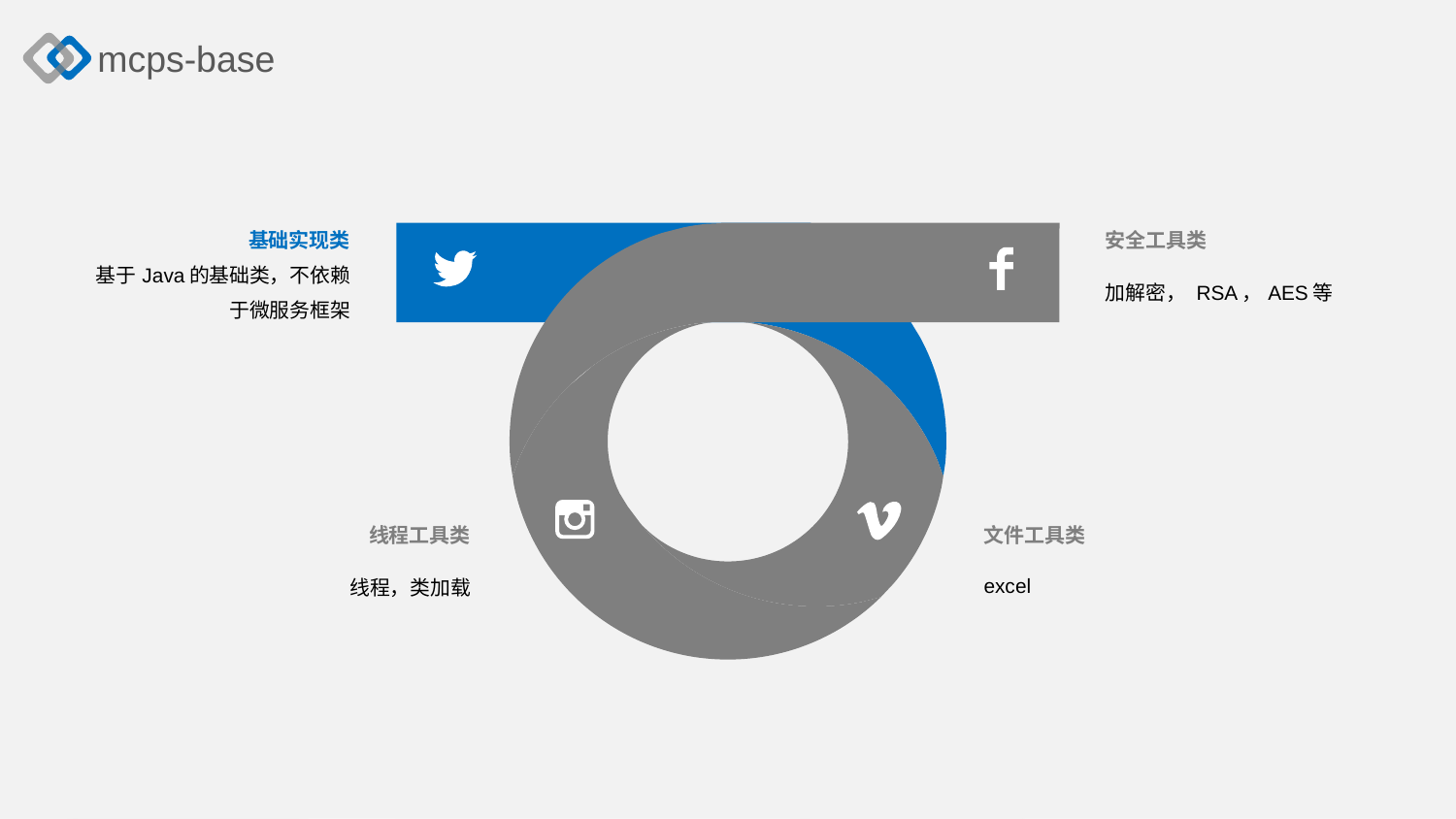

mcps-base

基础实现类
基于Java的基础类，不依赖于微服务框架
安全工具类
加解密， RSA，AES等
线程工具类
线程，类加载
文件工具类
excel